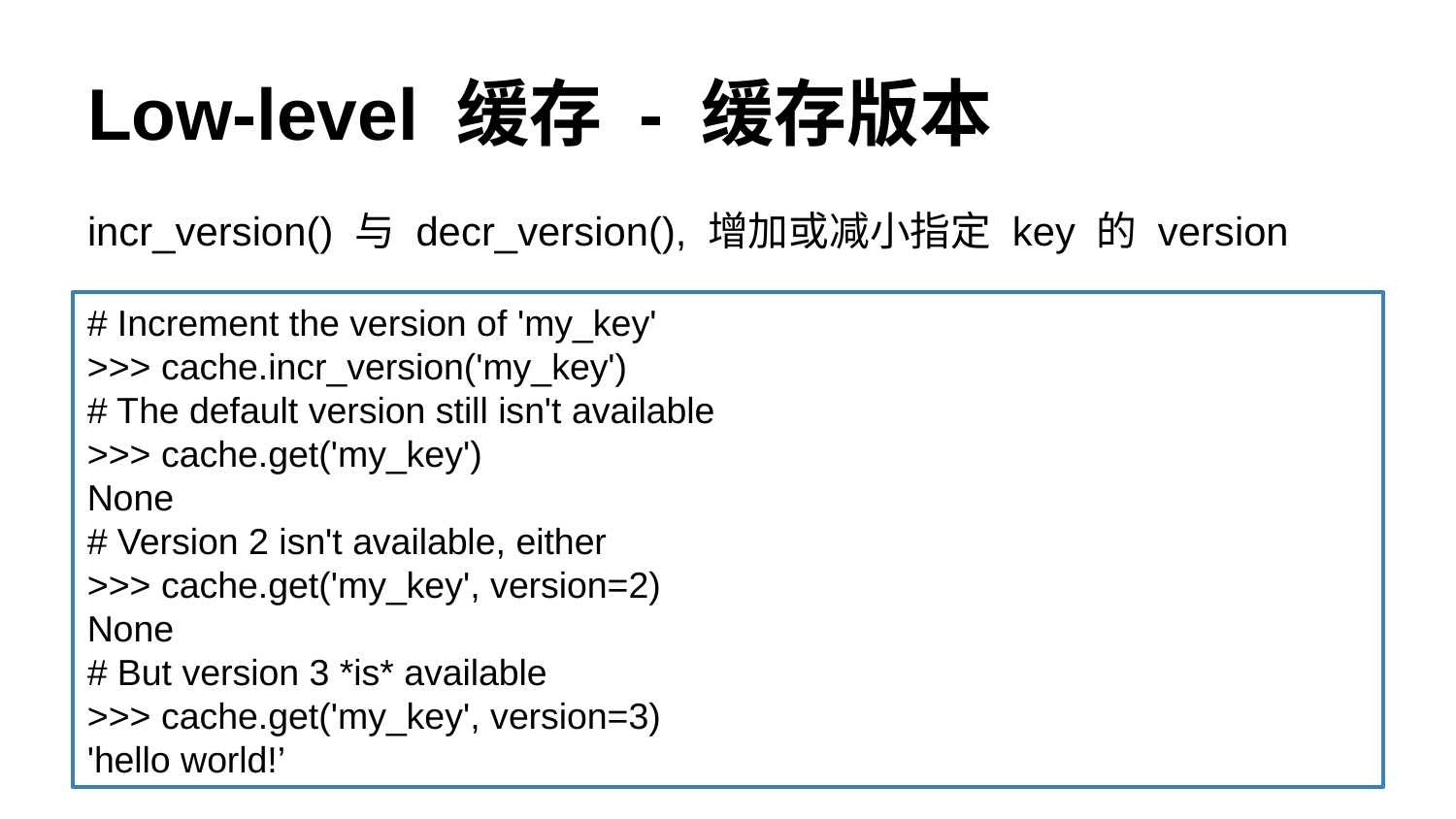

# Low-level 缓存 - 缓存版本
incr_version() 与 decr_version(), 增加或减小指定 key 的 version

# Increment the version of 'my_key'
>>> cache.incr_version('my_key')
# The default version still isn't available
>>> cache.get('my_key')
None
# Version 2 isn't available, either
>>> cache.get('my_key', version=2)
None
# But version 3 *is* available
>>> cache.get('my_key', version=3)
'hello world!’